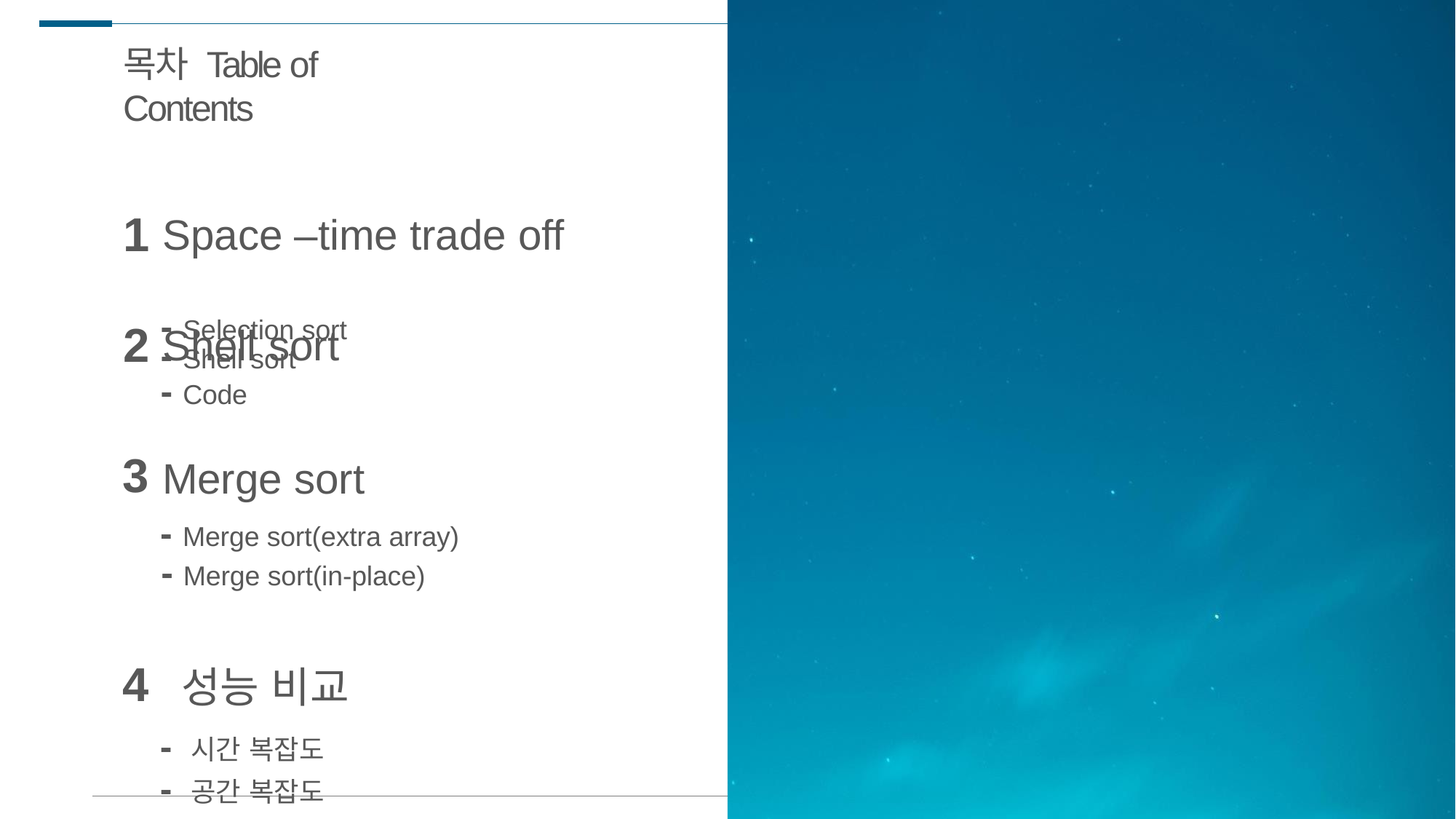

목차 Table of Contents
# 1 Space –time trade off
2 Shell sort
- Selection sort
- Shell sort
- Code
3 Merge sort
- Merge sort(extra array)
- Merge sort(in-place)
4 성능 비교
- 시간 복잡도
- 공간 복잡도
- 결론